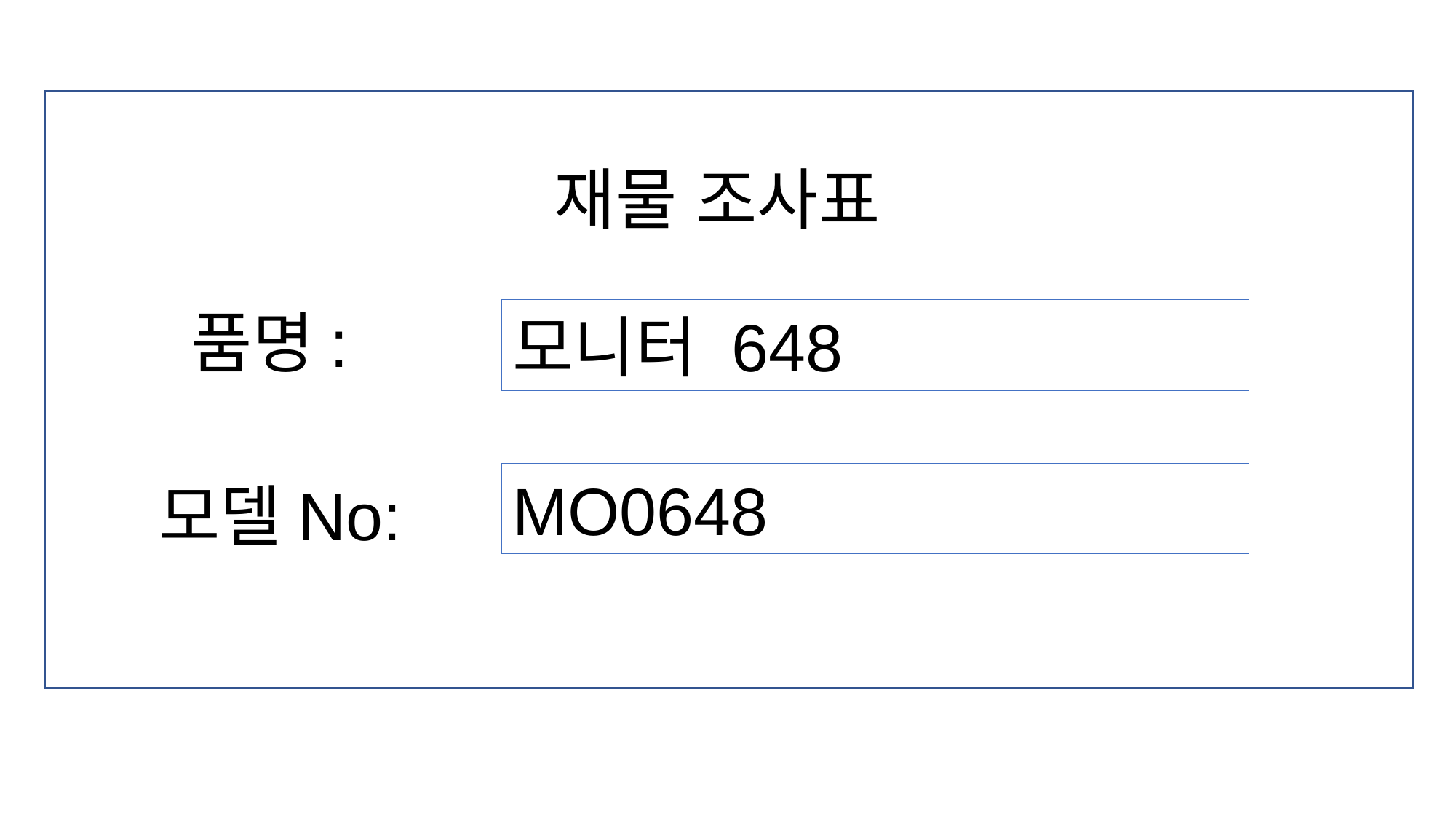

재물 조사표
품명:
모니터 648
MO0648
모델No: